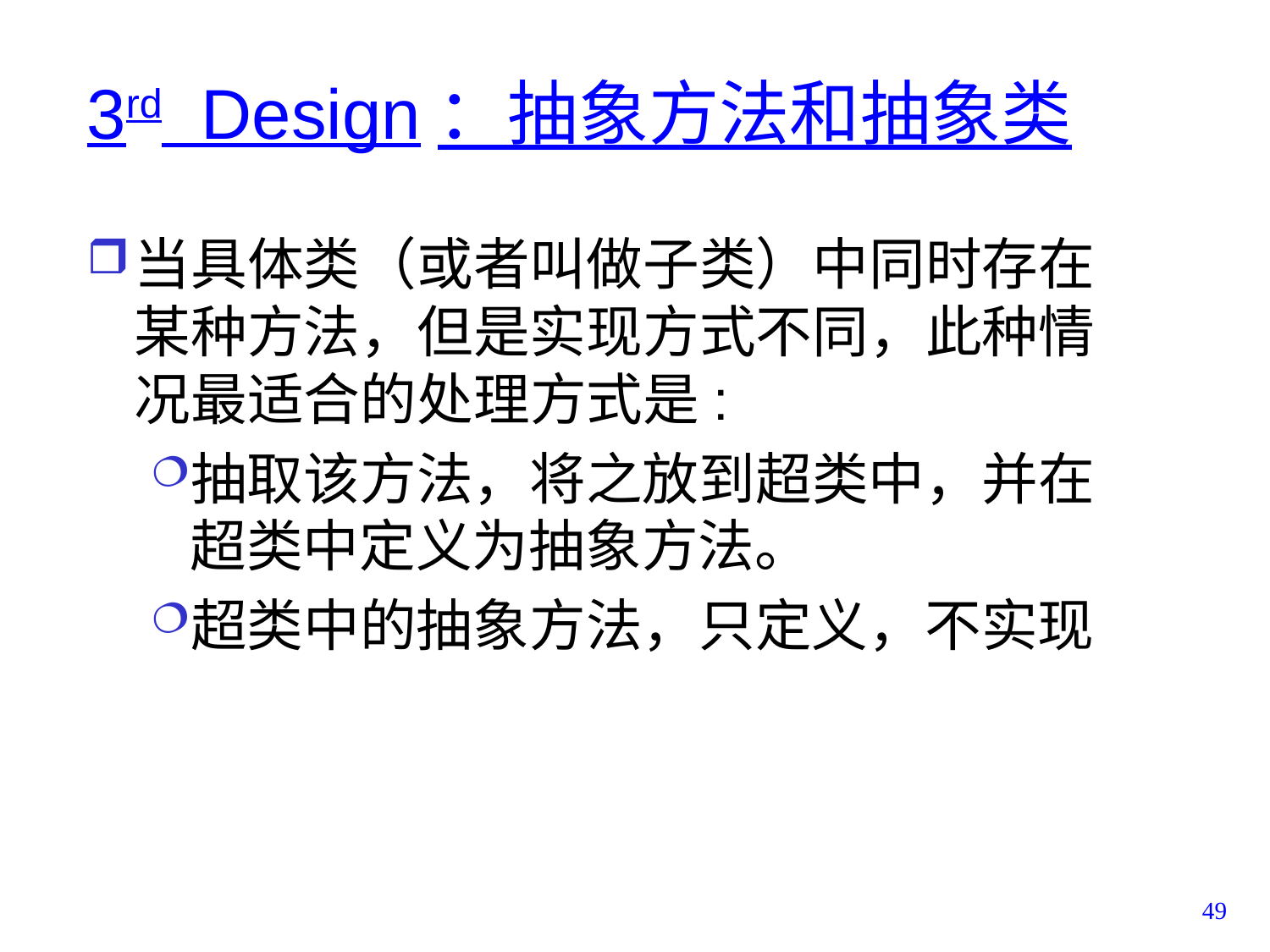

# 3rd  Design：抽象方法和抽象类
当具体类（或者叫做子类）中同时存在某种方法，但是实现方式不同，此种情况最适合的处理方式是:
抽取该方法，将之放到超类中，并在超类中定义为抽象方法。
超类中的抽象方法，只定义，不实现
49